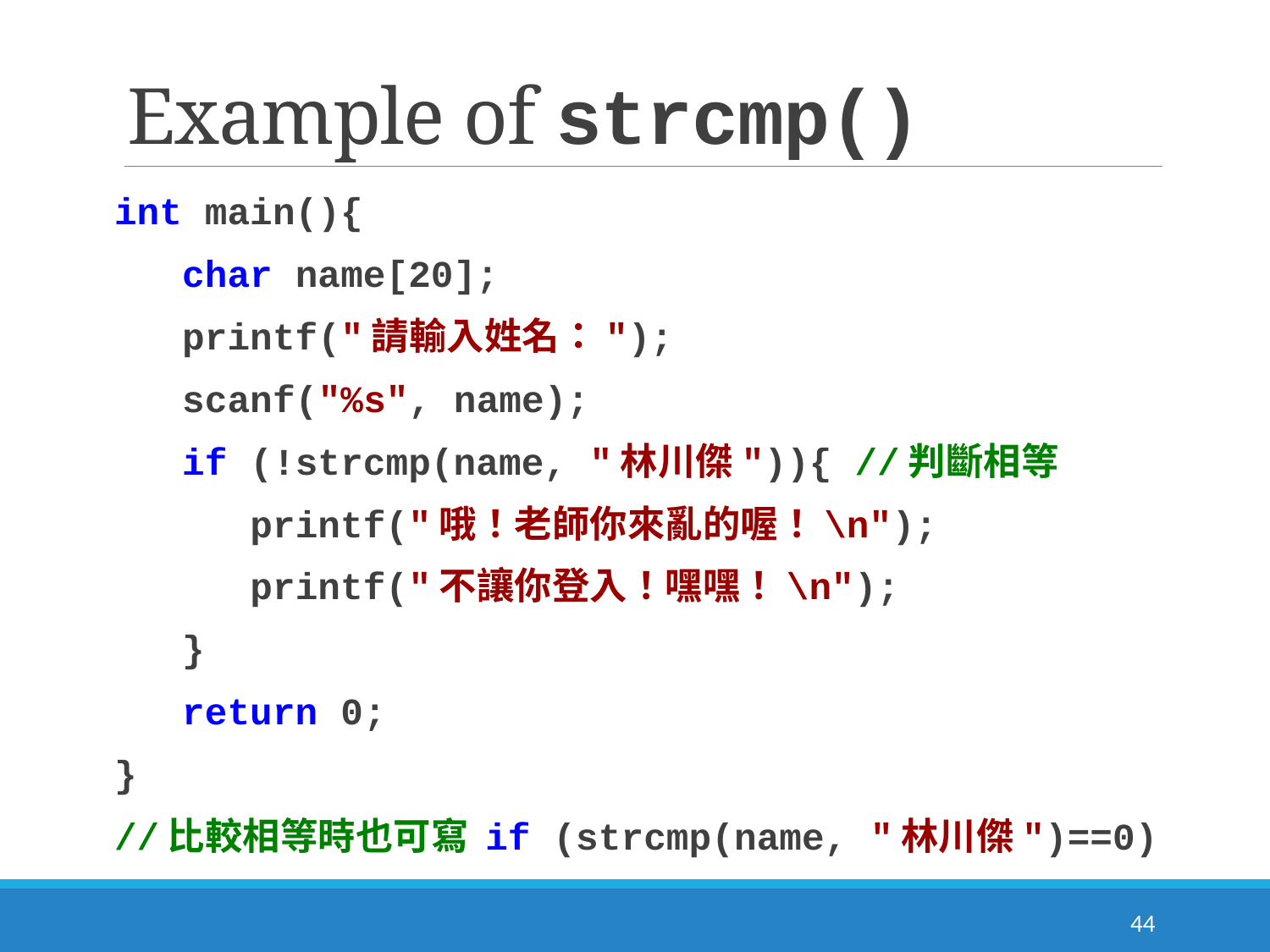

# Example of strcmp()
int main(){
   char name[20];
   printf("請輸入姓名：");
   scanf("%s", name);
   if (!strcmp(name, "林川傑")){ //判斷相等
      printf("哦！老師你來亂的喔！\n");
      printf("不讓你登入！嘿嘿！\n");
   }
   return 0;
}
//比較相等時也可寫 if (strcmp(name, "林川傑")==0)
44